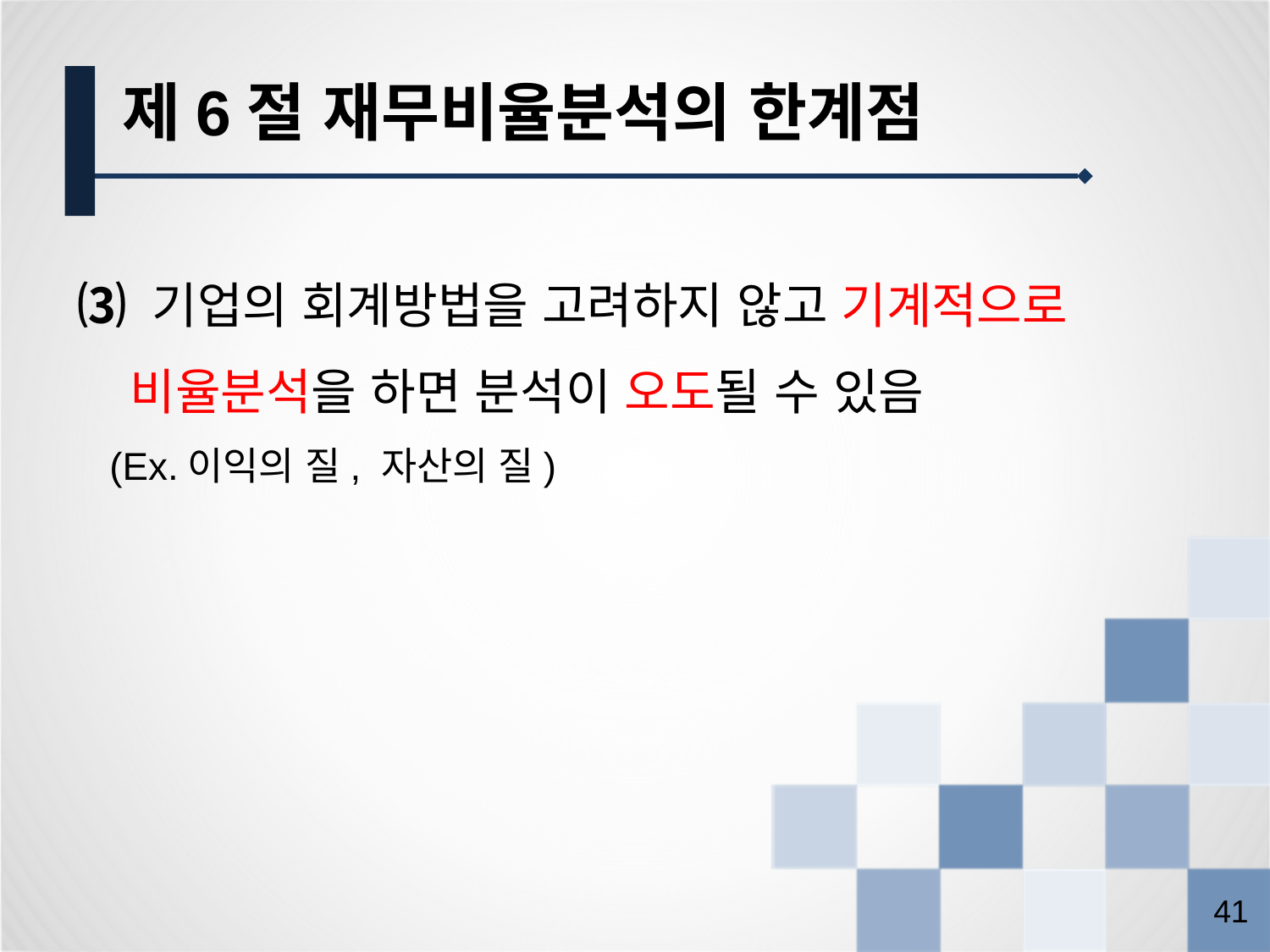

제6절 재무비율분석의 한계점

⑶ 기업의 회계방법을 고려하지 않고 기계적으로
   비율분석을 하면 분석이 오도될 수 있음
   (Ex.이익의 질, 자산의 질)
41